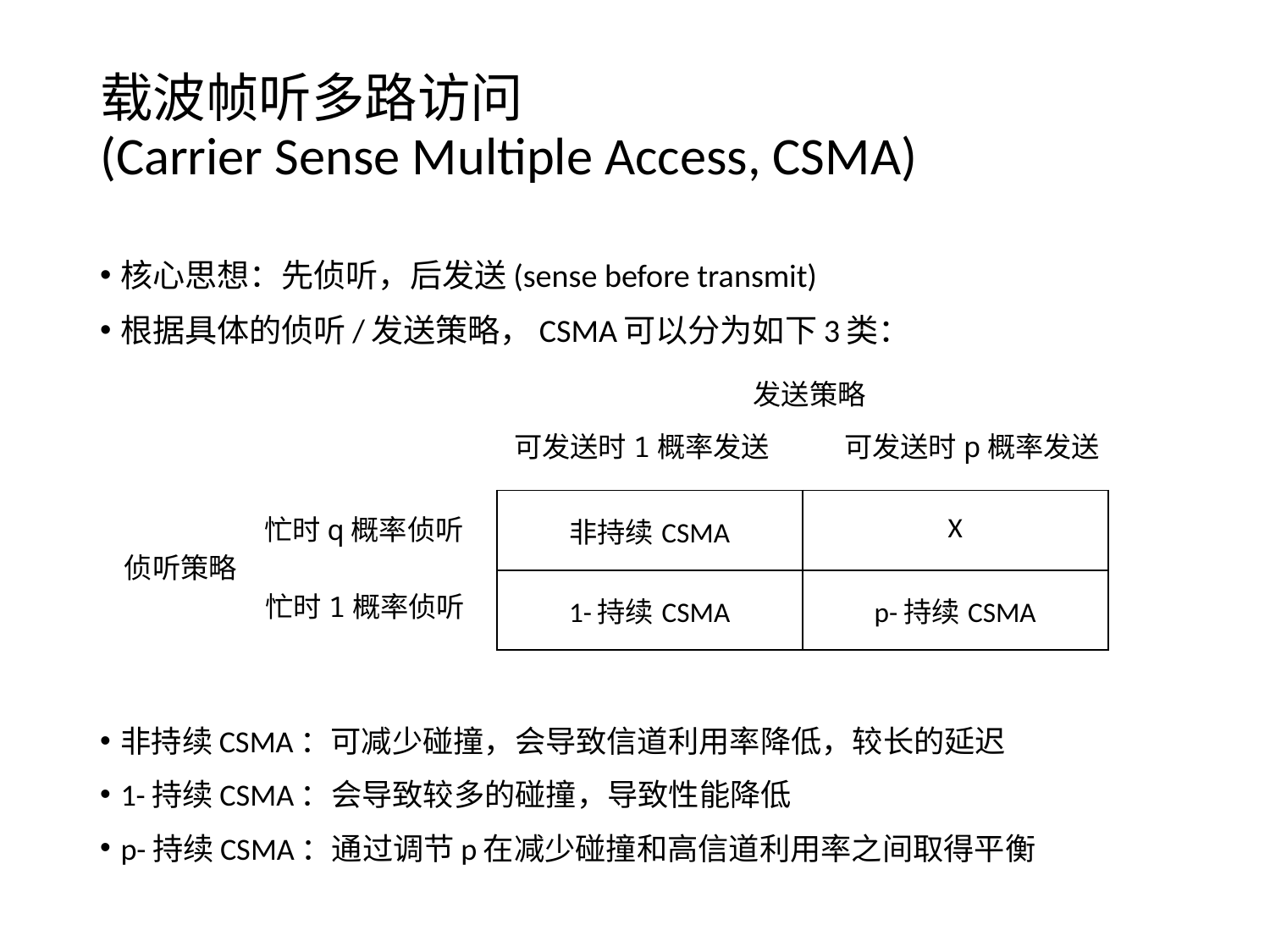

# 载波帧听多路访问 (Carrier Sense Multiple Access, CSMA)
核心思想：先侦听，后发送(sense before transmit)
根据具体的侦听/发送策略，CSMA可以分为如下3类：

非持续CSMA：可减少碰撞，会导致信道利用率降低，较长的延迟
1-持续CSMA：会导致较多的碰撞，导致性能降低
p-持续CSMA：通过调节p在减少碰撞和高信道利用率之间取得平衡
发送策略
可发送时1概率发送
可发送时p概率发送
忙时q概率侦听
侦听策略
忙时1概率侦听
| 非持续CSMA | X |
| --- | --- |
| 1-持续CSMA | p-持续CSMA |

37